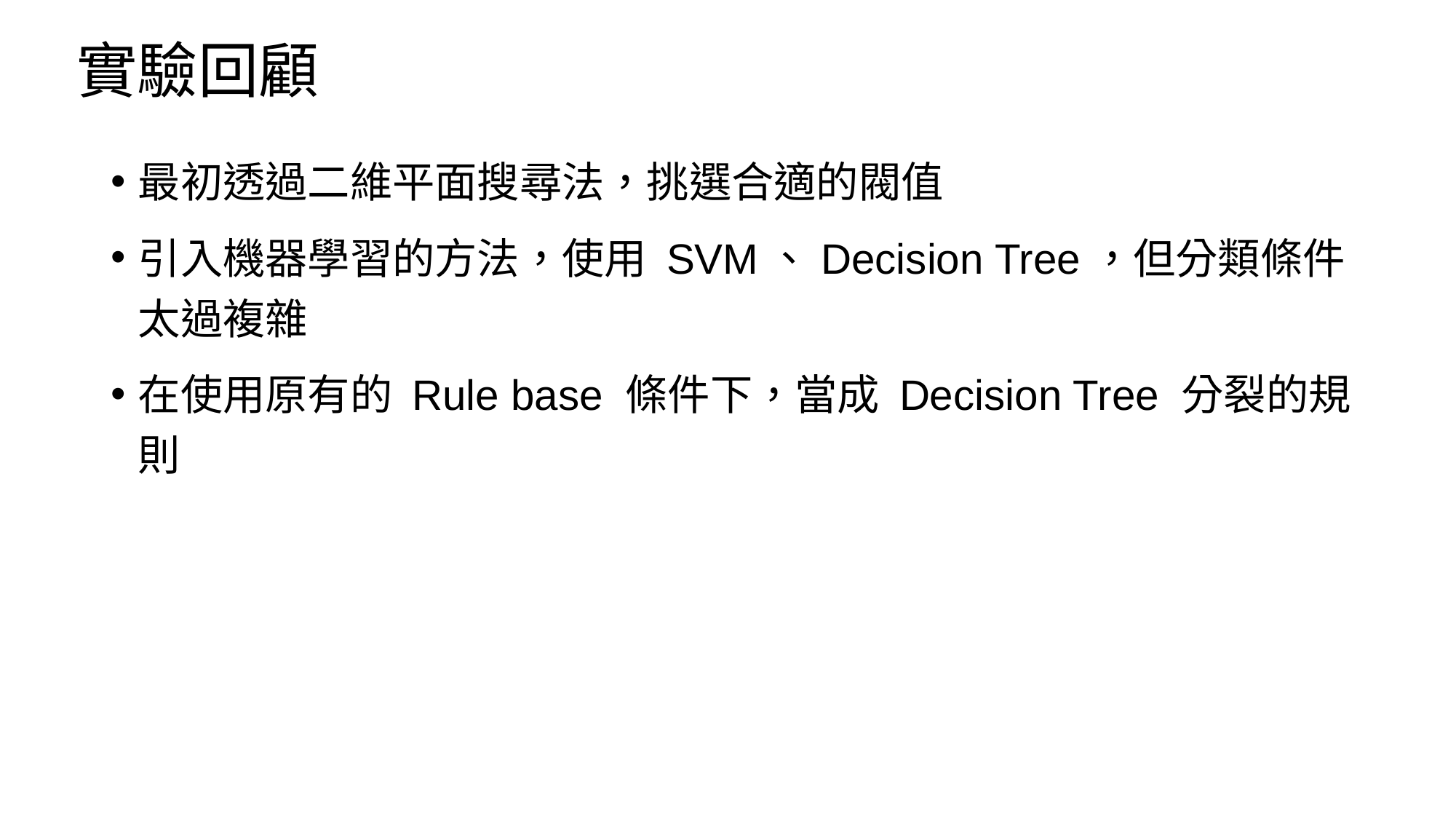

# 實驗回顧
最初透過二維平面搜尋法，挑選合適的閥值
引入機器學習的方法，使用 SVM、Decision Tree，但分類條件太過複雜
在使用原有的 Rule base 條件下，當成 Decision Tree 分裂的規則